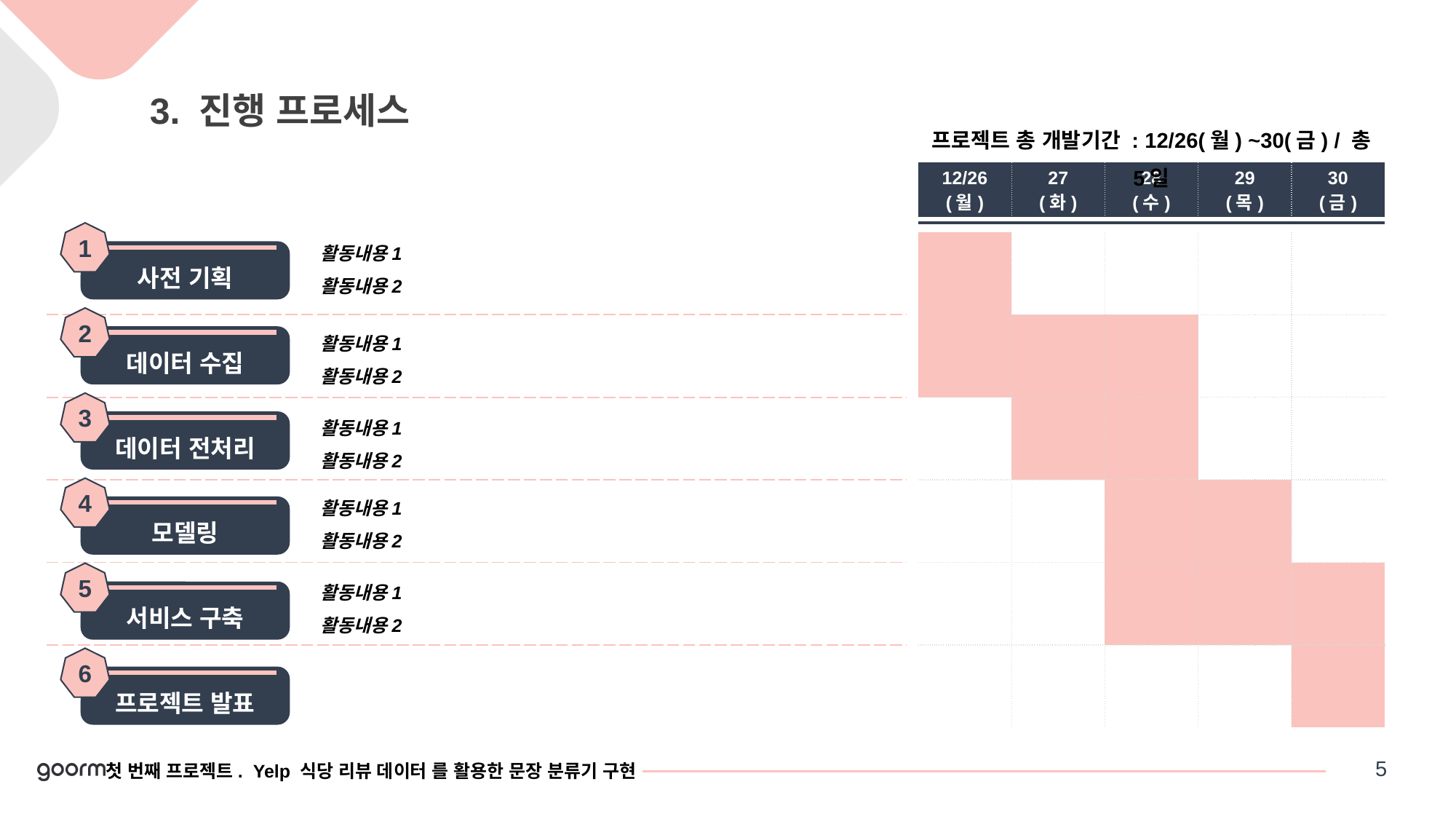

3. 진행 프로세스
프로젝트 총 개발기간 : 12/26(월) ~30(금) / 총 5일
| 12/26 (월) | 27 (화) | 28 (수) | 29 (목) | 30 (금) |
| --- | --- | --- | --- | --- |
1

사전 기획
활동내용1
활동내용2
|  |
| --- |
|  |
|  |
|  |
|  |
|  |
|  |  |  |  |  |
| --- | --- | --- | --- | --- |
|  |  |  |  |  |
|  |  |  |  |  |
|  |  |  |  |  |
|  |  |  |  |  |
|  |  |  |  |  |
2

데이터 수집
활동내용1
활동내용2
3

데이터 전처리
활동내용1
활동내용2
4

모델링
활동내용1
활동내용2
5

서비스 구축
활동내용1
활동내용2
6

프로젝트 발표
5